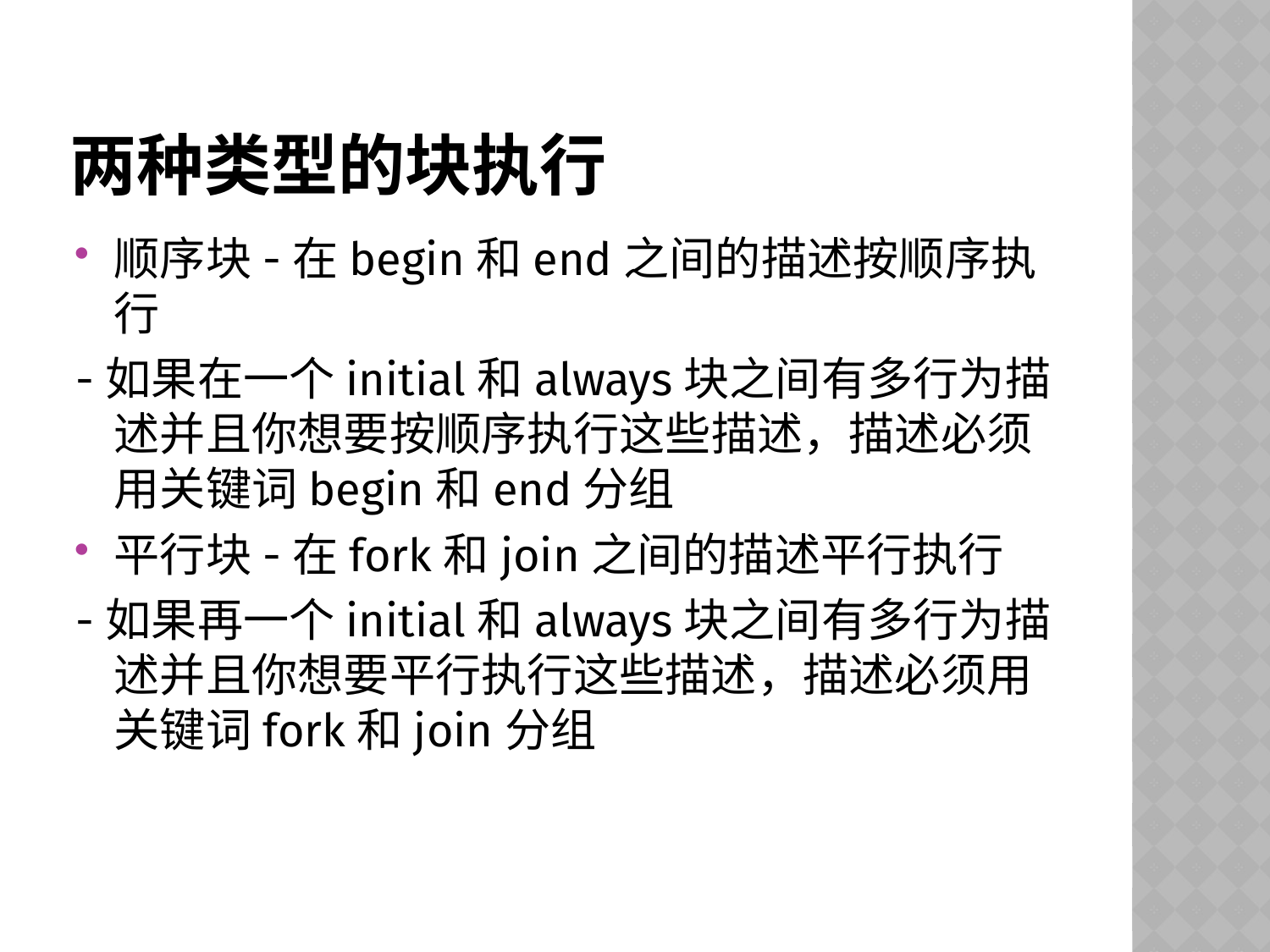

# 两种类型的块执行
顺序块-在begin和end之间的描述按顺序执行
-如果在一个initial和always块之间有多行为描述并且你想要按顺序执行这些描述，描述必须用关键词begin和end分组
平行块-在fork和join之间的描述平行执行
-如果再一个initial和always块之间有多行为描述并且你想要平行执行这些描述，描述必须用关键词fork和join分组